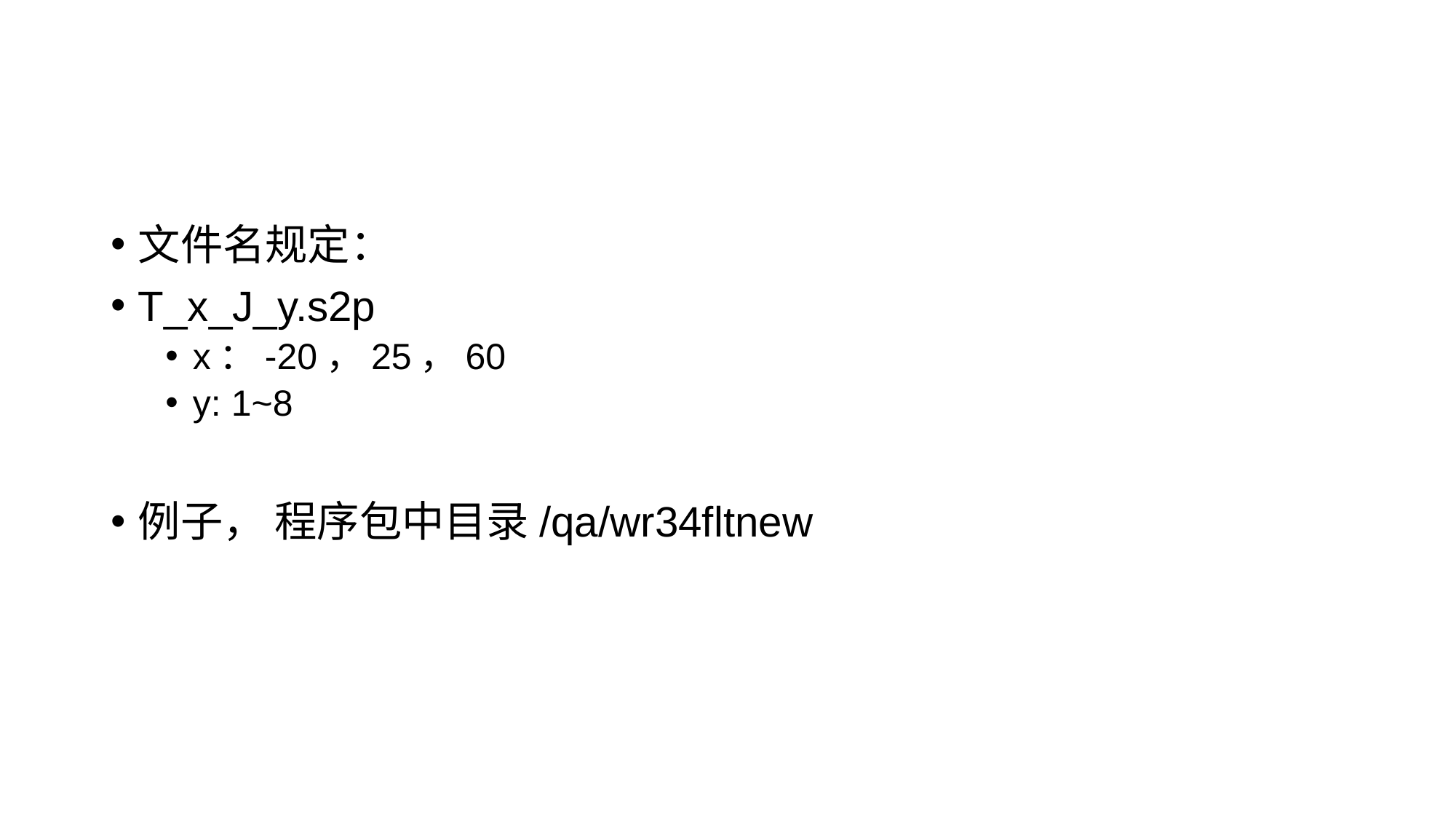

#
文件名规定：
T_x_J_y.s2p
x：-20，25，60
y: 1~8

例子， 程序包中目录/qa/wr34fltnew